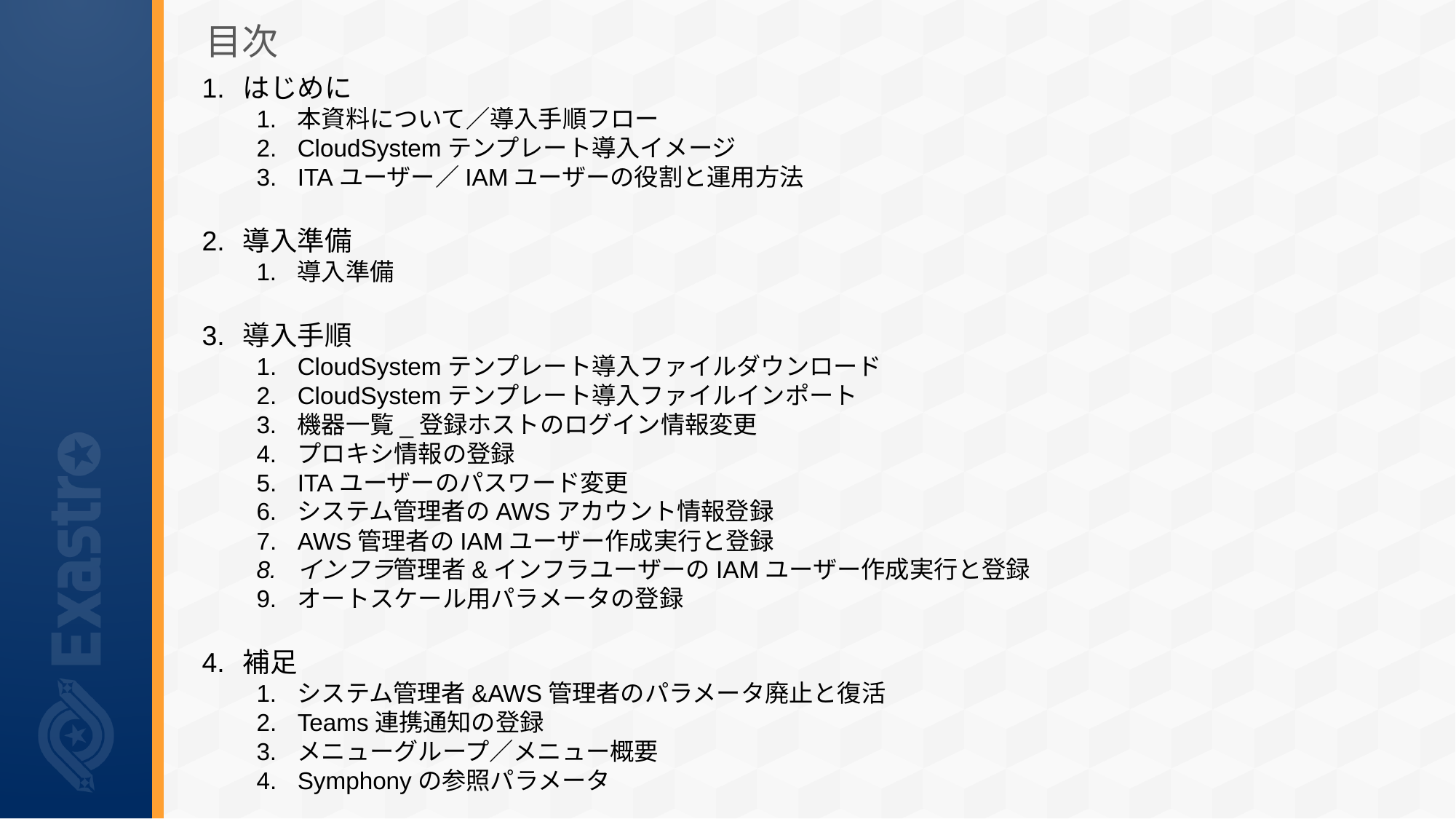

# 目次
はじめに
本資料について／導入手順フロー
CloudSystemテンプレート導入イメージ
ITAユーザー／IAMユーザーの役割と運用方法

導入準備
導入準備

導入手順
CloudSystemテンプレート導入ファイルダウンロード
CloudSystemテンプレート導入ファイルインポート
機器一覧_登録ホストのログイン情報変更
プロキシ情報の登録
ITAユーザーのパスワード変更
システム管理者のAWSアカウント情報登録
AWS管理者のIAMユーザー作成実行と登録
インフラ管理者&インフラユーザーのIAMユーザー作成実行と登録
オートスケール用パラメータの登録

補足
システム管理者&AWS管理者のパラメータ廃止と復活
Teams連携通知の登録
メニューグループ／メニュー概要
Symphonyの参照パラメータ